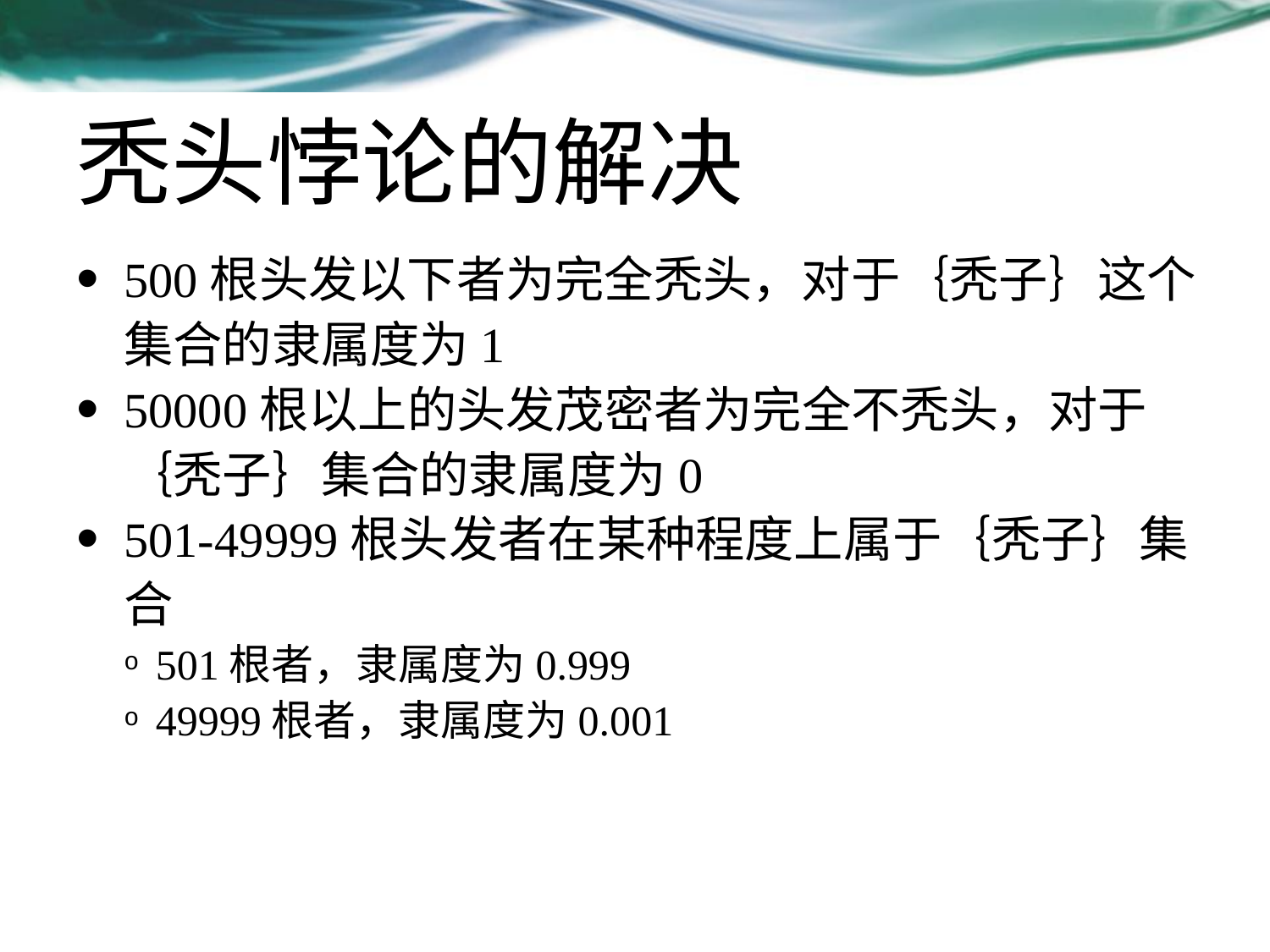

# 秃头悖论的解决
500根头发以下者为完全秃头，对于｛秃子｝这个集合的隶属度为1
50000根以上的头发茂密者为完全不秃头，对于｛秃子｝集合的隶属度为0
501-49999根头发者在某种程度上属于｛秃子｝集合
501根者，隶属度为0.999
49999根者，隶属度为0.001